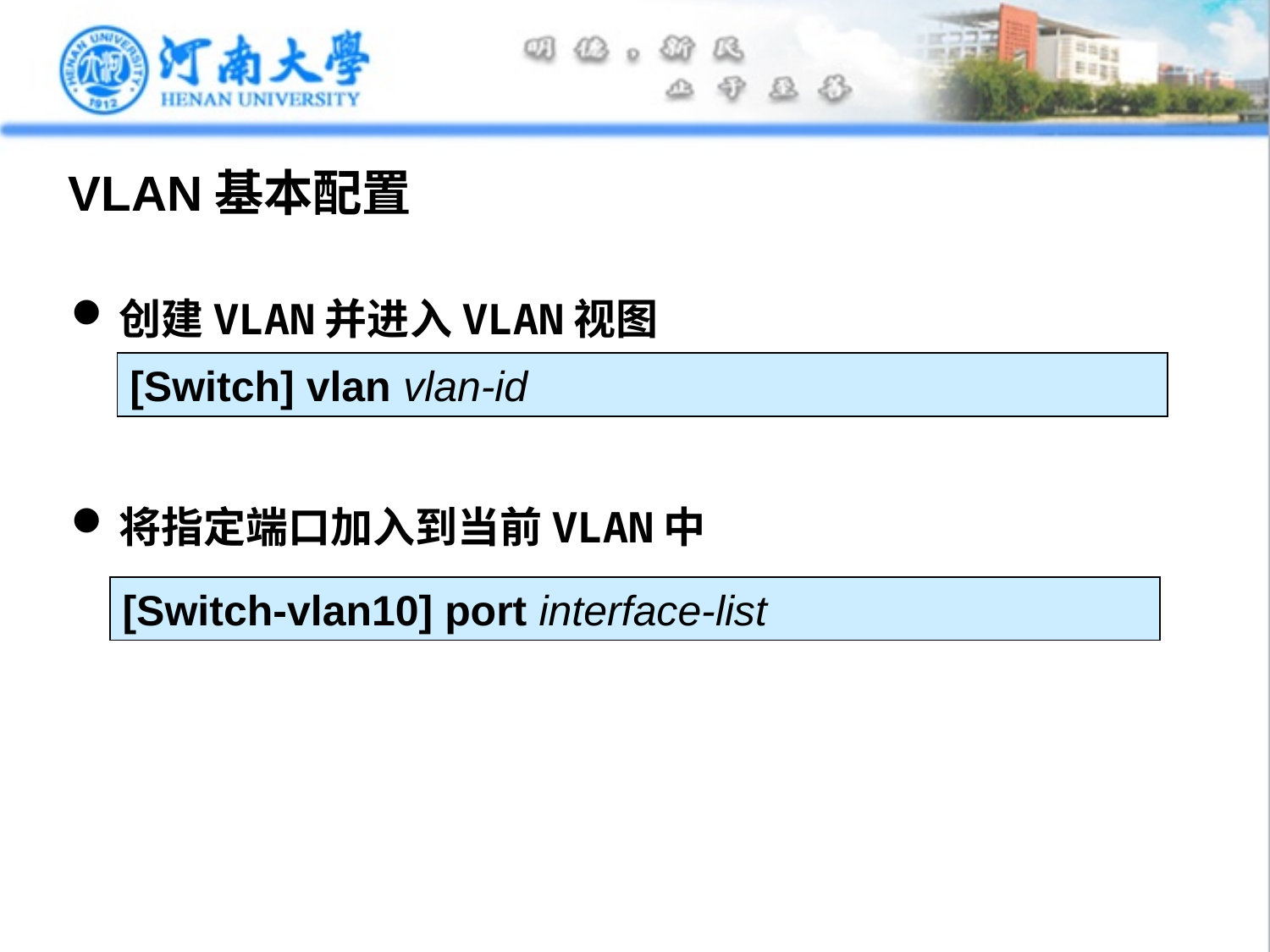

# VLAN基本配置
创建VLAN并进入VLAN视图

将指定端口加入到当前VLAN中
[Switch] vlan vlan-id
[Switch-vlan10] port interface-list